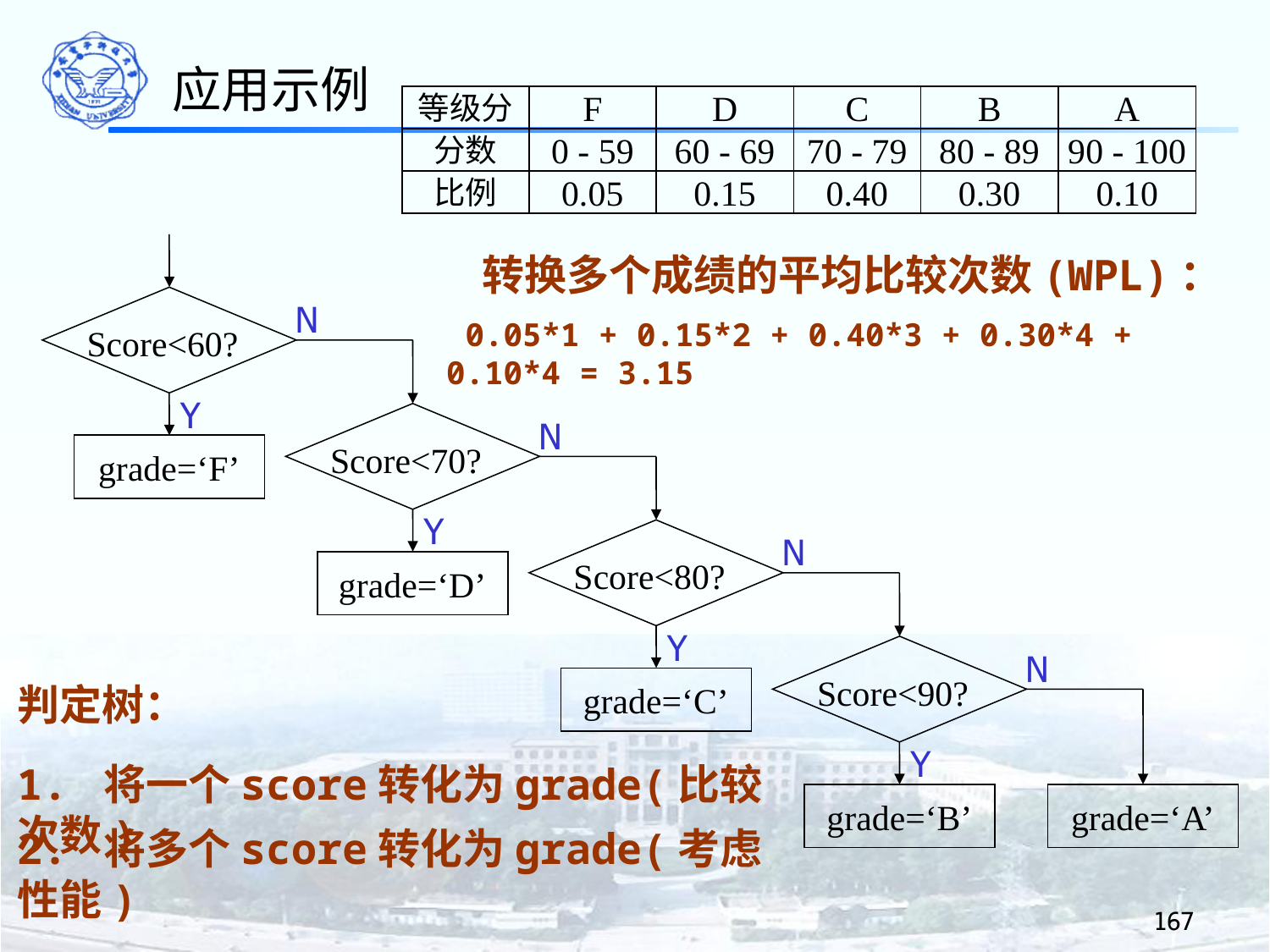

应用示例
等级分
F
D
C
B
A
分数
0 - 59
60 - 69
70 - 79
80 - 89
90 - 100
比例
0.05
0.15
0.40
0.30
0.10

Score<60?
N

Y
Score<70?
N
grade=‘F’

Y
Score<80?
N
grade=‘D’

Y
Score<90?
N
grade=‘C’

Y
grade=‘B’
grade=‘A’
转换多个成绩的平均比较次数(WPL)：
 0.05*1 + 0.15*2 + 0.40*3 + 0.30*4 + 0.10*4 = 3.15

判定树：
1. 将一个score转化为grade(比较次数)
2. 将多个score转化为grade(考虑性能)
167